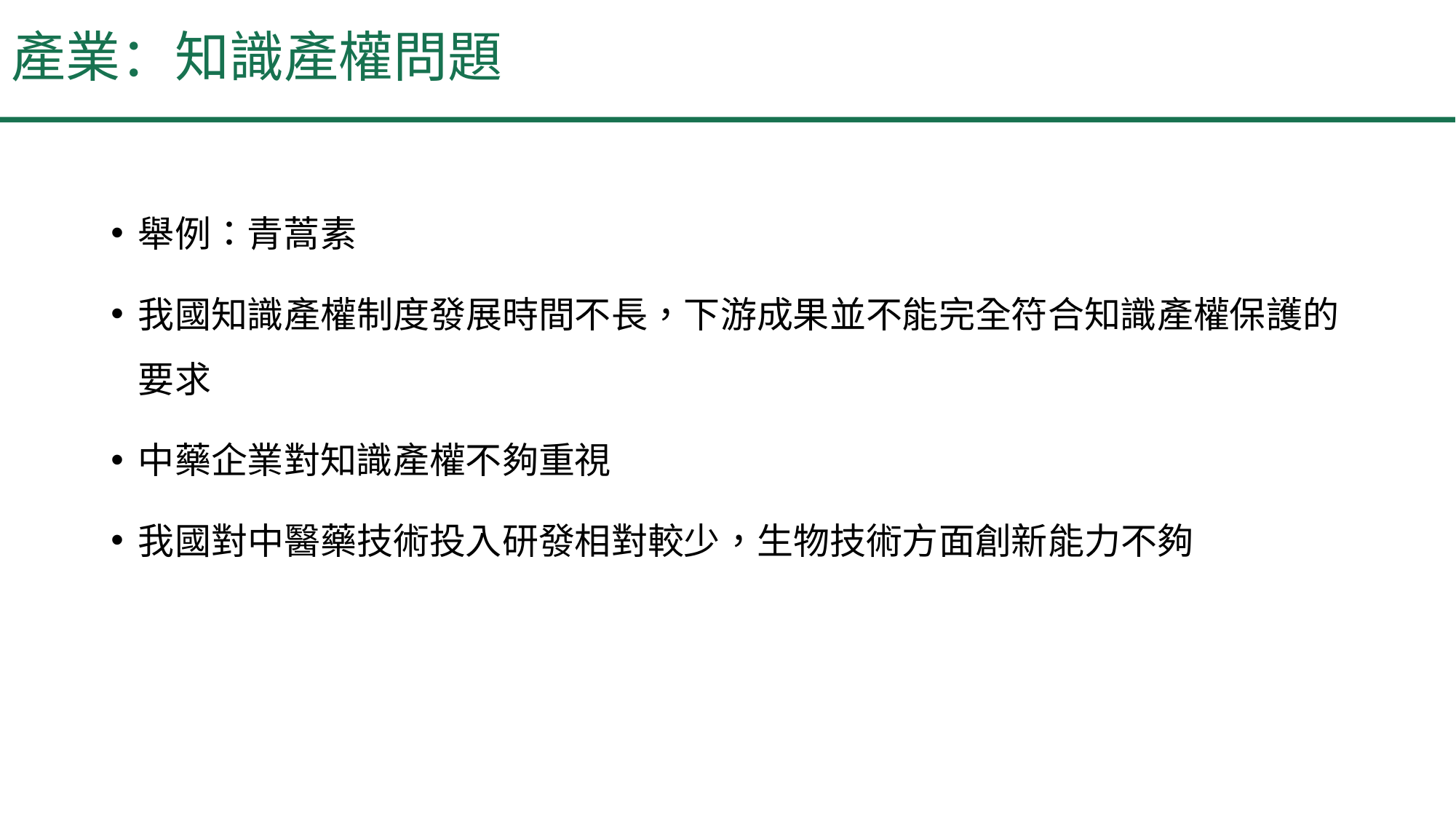

產業：知識產權問題
舉例：青蒿素
我國知識產權制度發展時間不長，下游成果並不能完全符合知識產權保護的要求
中藥企業對知識產權不夠重視
我國對中醫藥技術投入研發相對較少，生物技術方面創新能力不夠